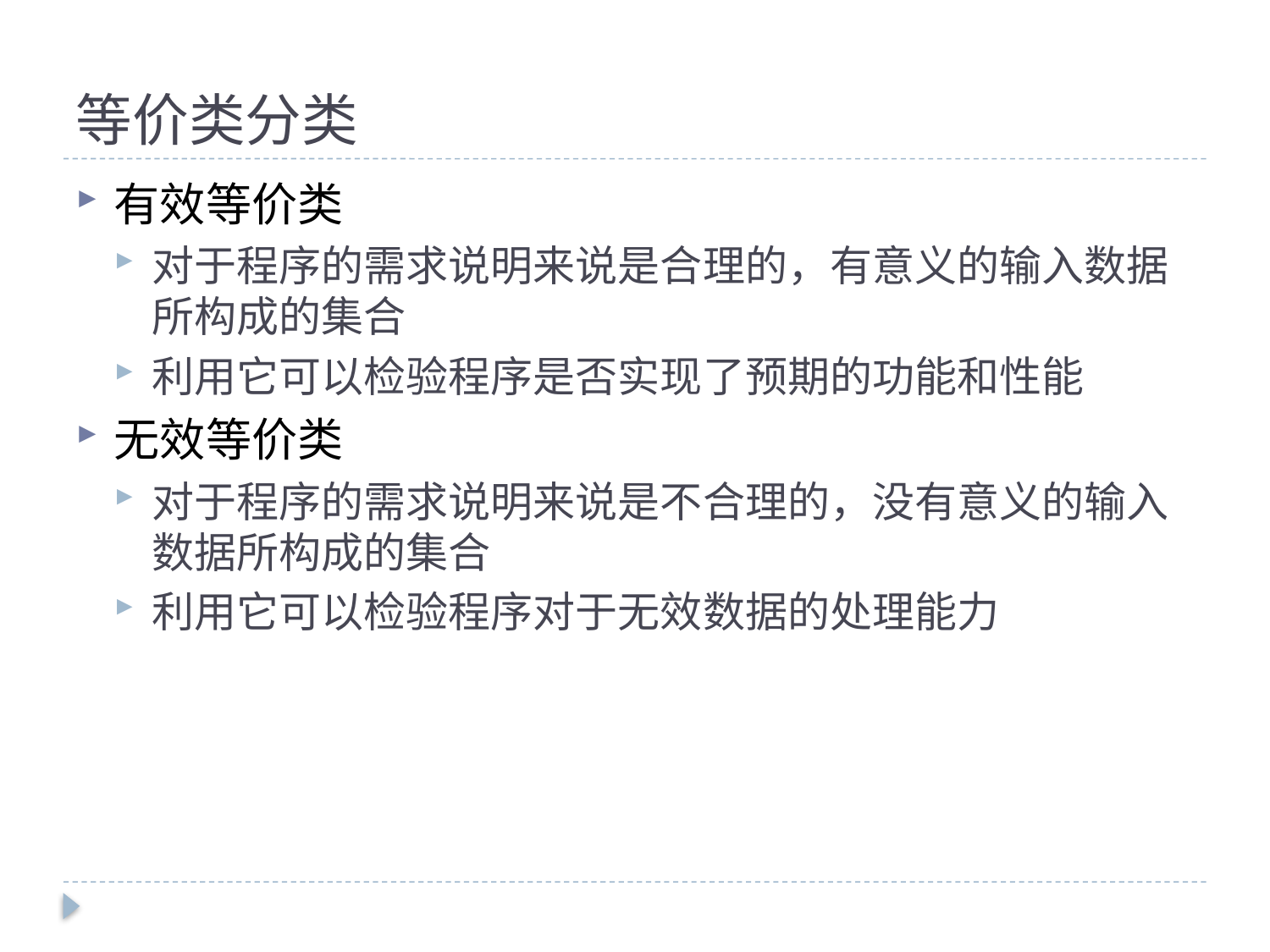

# 等价类分类
有效等价类
对于程序的需求说明来说是合理的，有意义的输入数据所构成的集合
利用它可以检验程序是否实现了预期的功能和性能
无效等价类
对于程序的需求说明来说是不合理的，没有意义的输入数据所构成的集合
利用它可以检验程序对于无效数据的处理能力